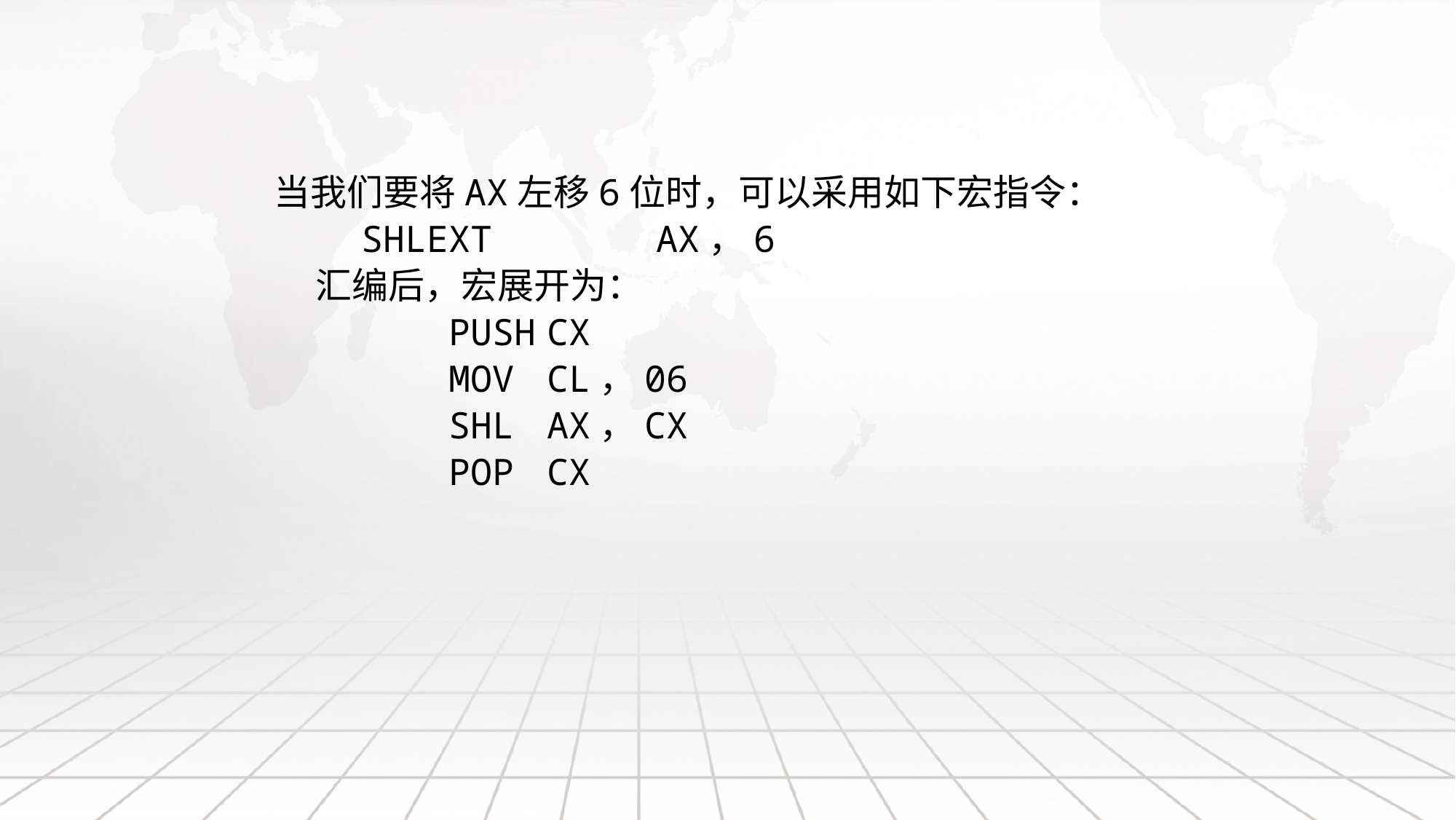

当我们要将AX左移6位时，可以采用如下宏指令：
    SHLEXT		AX，6
    汇编后，宏展开为：
        PUSH	CX
        MOV	CL，06
        SHL	AX，CX
        POP	CX